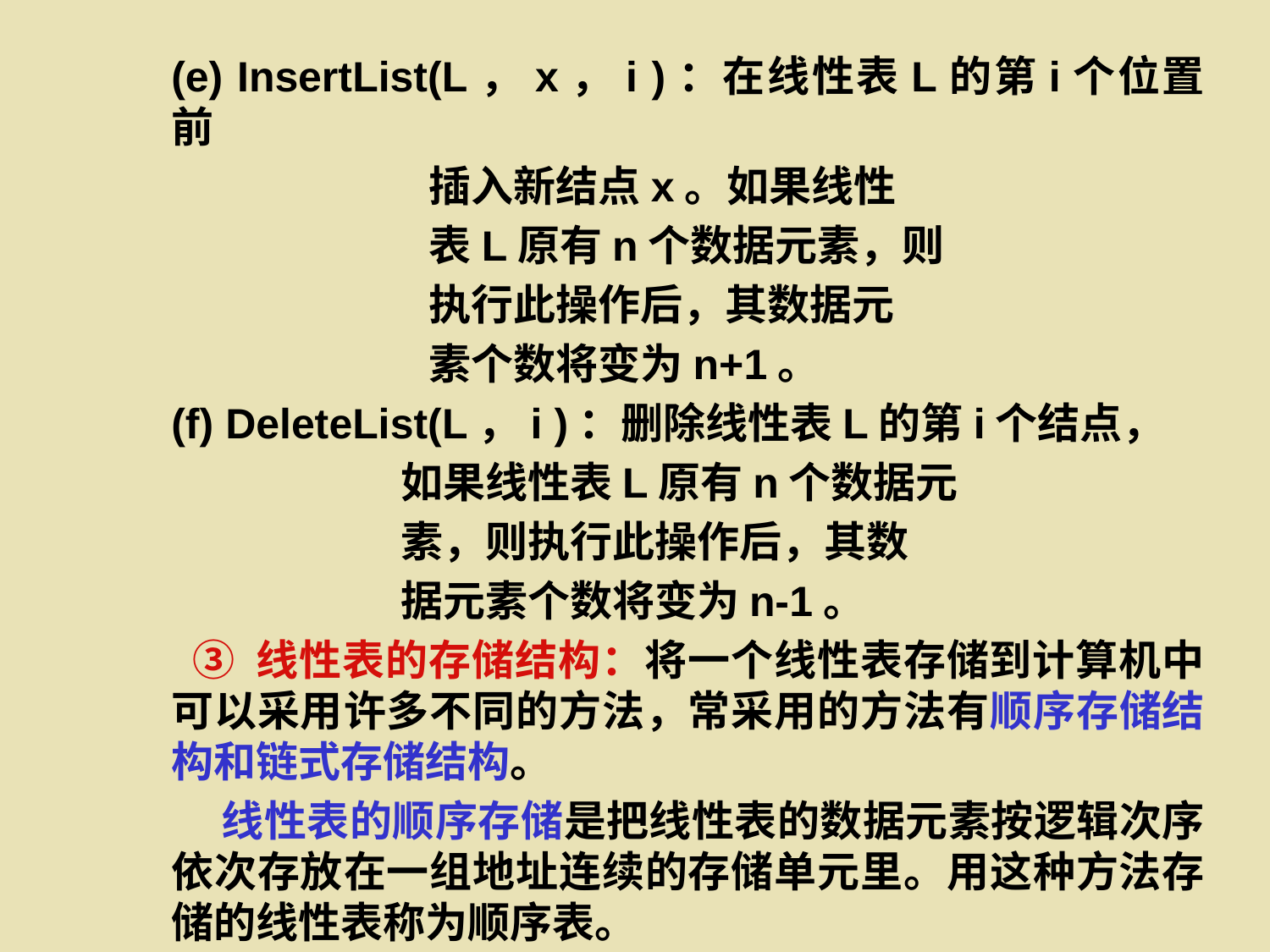

(e) InsertList(L，x，i )：在线性表L的第i个位置前
                          插入新结点x。如果线性
                          表L原有n个数据元素，则
                          执行此操作后，其数据元
                          素个数将变为n+1。
(f) DeleteList(L，i )：删除线性表L的第i个结点，
                       如果线性表L原有n个数据元
                       素，则执行此操作后，其数
                       据元素个数将变为n-1。
  ③ 线性表的存储结构：将一个线性表存储到计算机中可以采用许多不同的方法，常采用的方法有顺序存储结构和链式存储结构。
    线性表的顺序存储是把线性表的数据元素按逻辑次序依次存放在一组地址连续的存储单元里。用这种方法存储的线性表称为顺序表。

b)